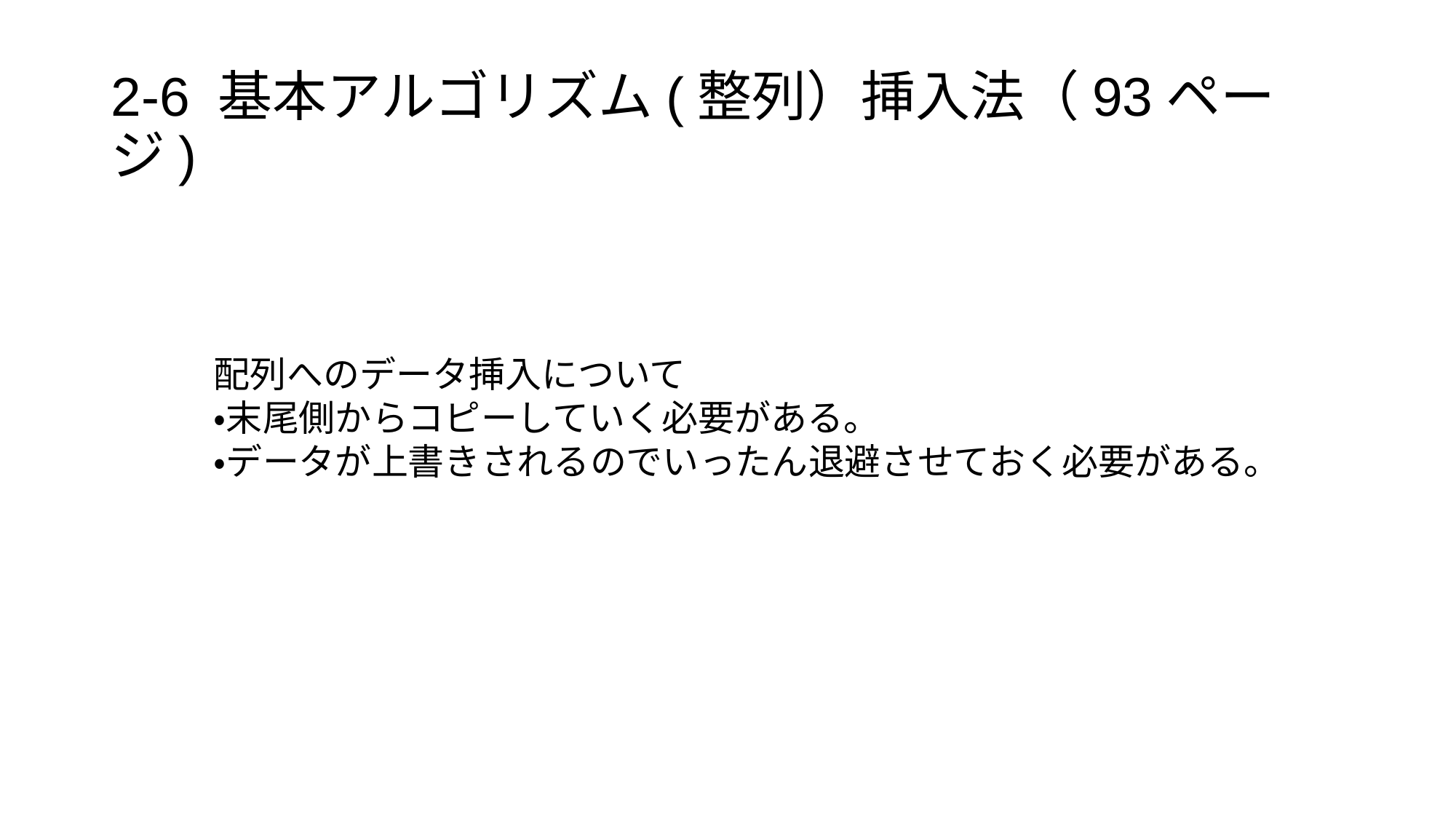

# 2-6 基本アルゴリズム(整列）挿入法（93ページ)
配列へのデータ挿入について
・末尾側からコピーしていく必要がある。
・データが上書きされるのでいったん退避させておく必要がある。